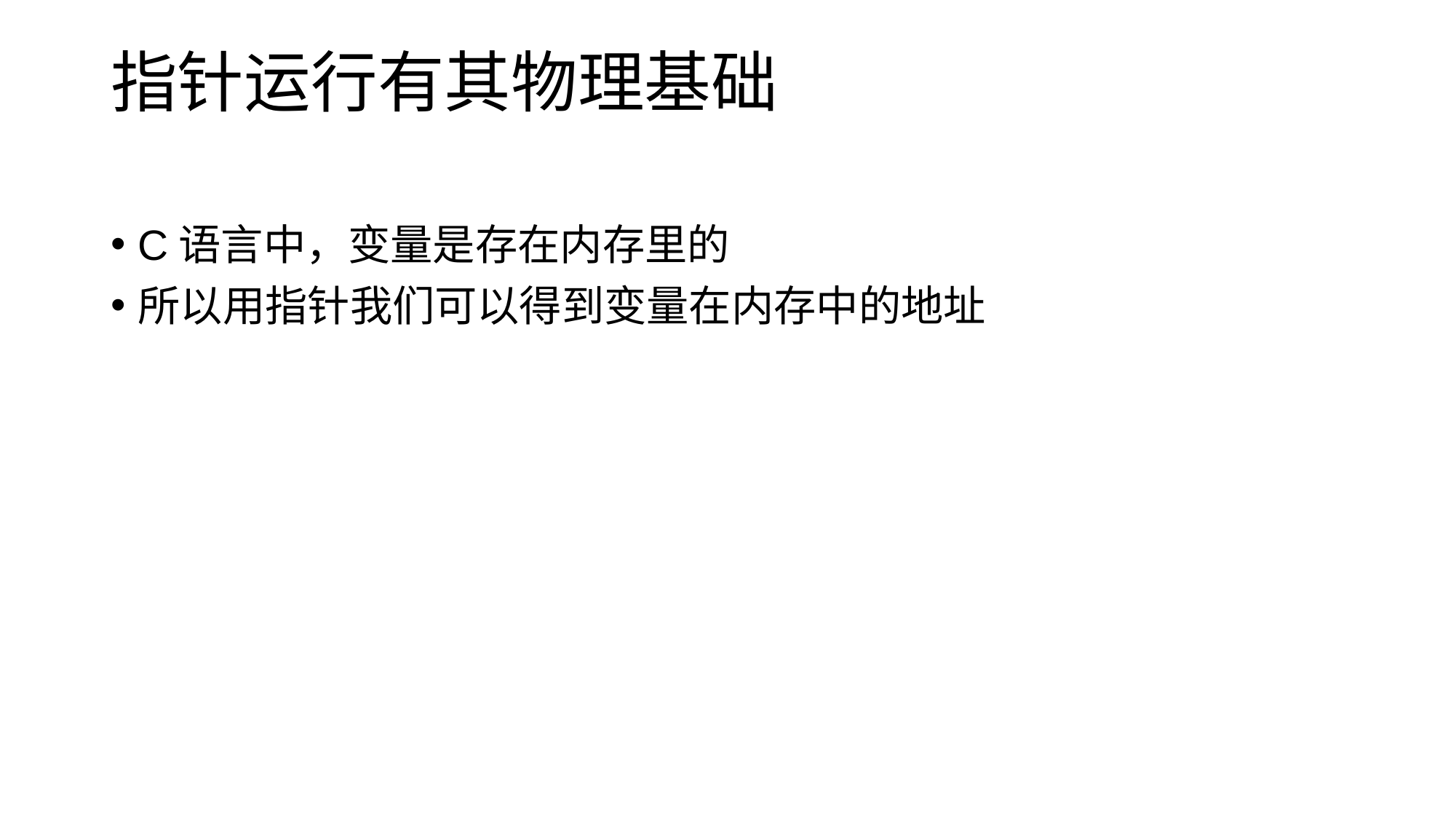

# 指针运行有其物理基础
C语言中，变量是存在内存里的
所以用指针我们可以得到变量在内存中的地址